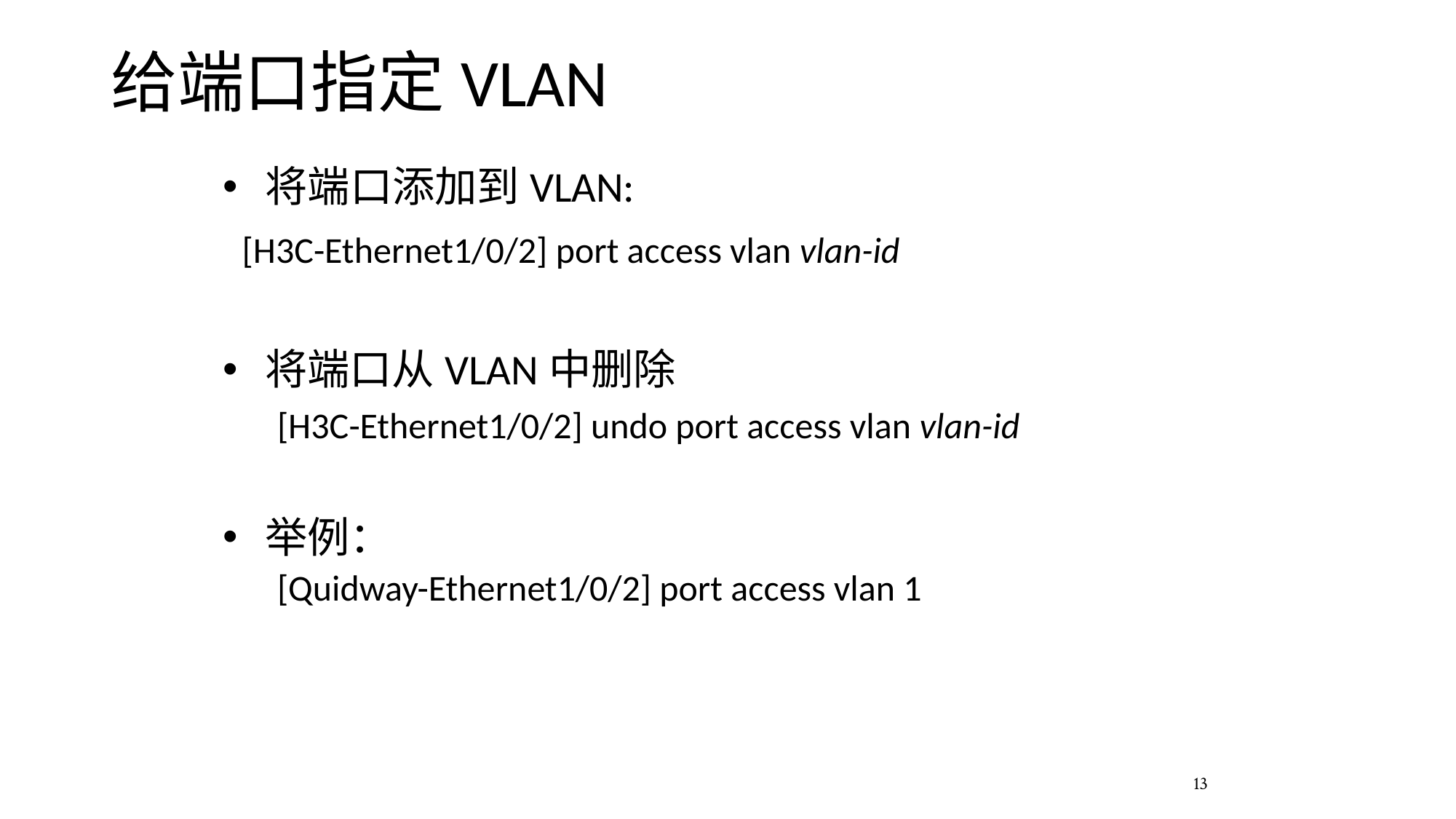

# 给端口指定VLAN
 将端口添加到VLAN:
  [H3C-Ethernet1/0/2] port access vlan vlan-id

 将端口从VLAN中删除
[H3C-Ethernet1/0/2] undo port access vlan vlan-id

 举例：
[Quidway-Ethernet1/0/2] port access vlan 1
13